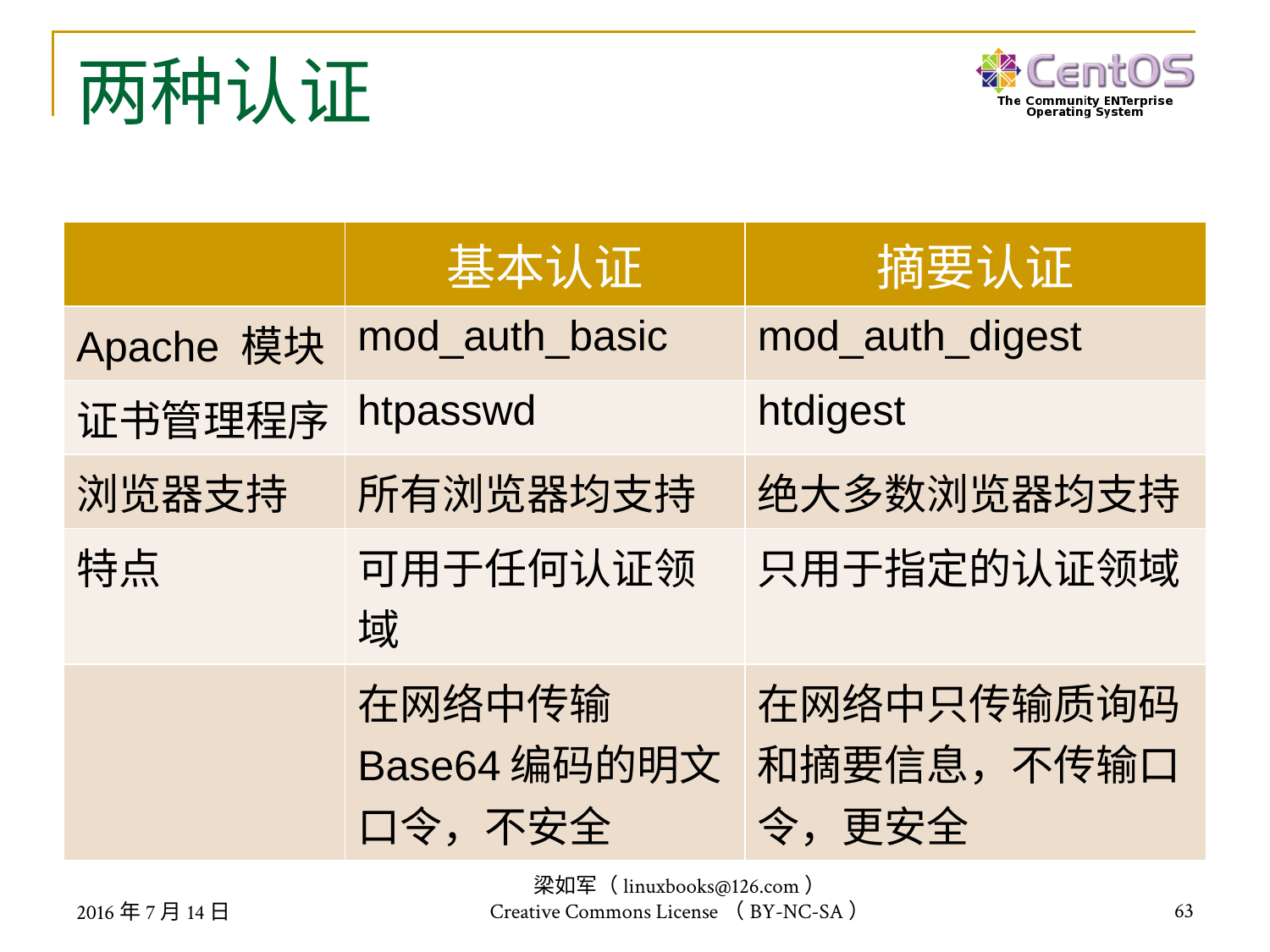

# 两种认证
|  | 基本认证 | 摘要认证 |
| --- | --- | --- |
| Apache 模块 | mod\_auth\_basic | mod\_auth\_digest |
| 证书管理程序 | htpasswd | htdigest |
| 浏览器支持 | 所有浏览器均支持 | 绝大多数浏览器均支持 |
| 特点 | 可用于任何认证领域 | 只用于指定的认证领域 |
|  | 在网络中传输Base64编码的明文口令，不安全 | 在网络中只传输质询码和摘要信息，不传输口令，更安全 |
梁如军（linuxbooks@126.com）
Creative Commons License（BY-NC-SA）
2016年7月14日
63